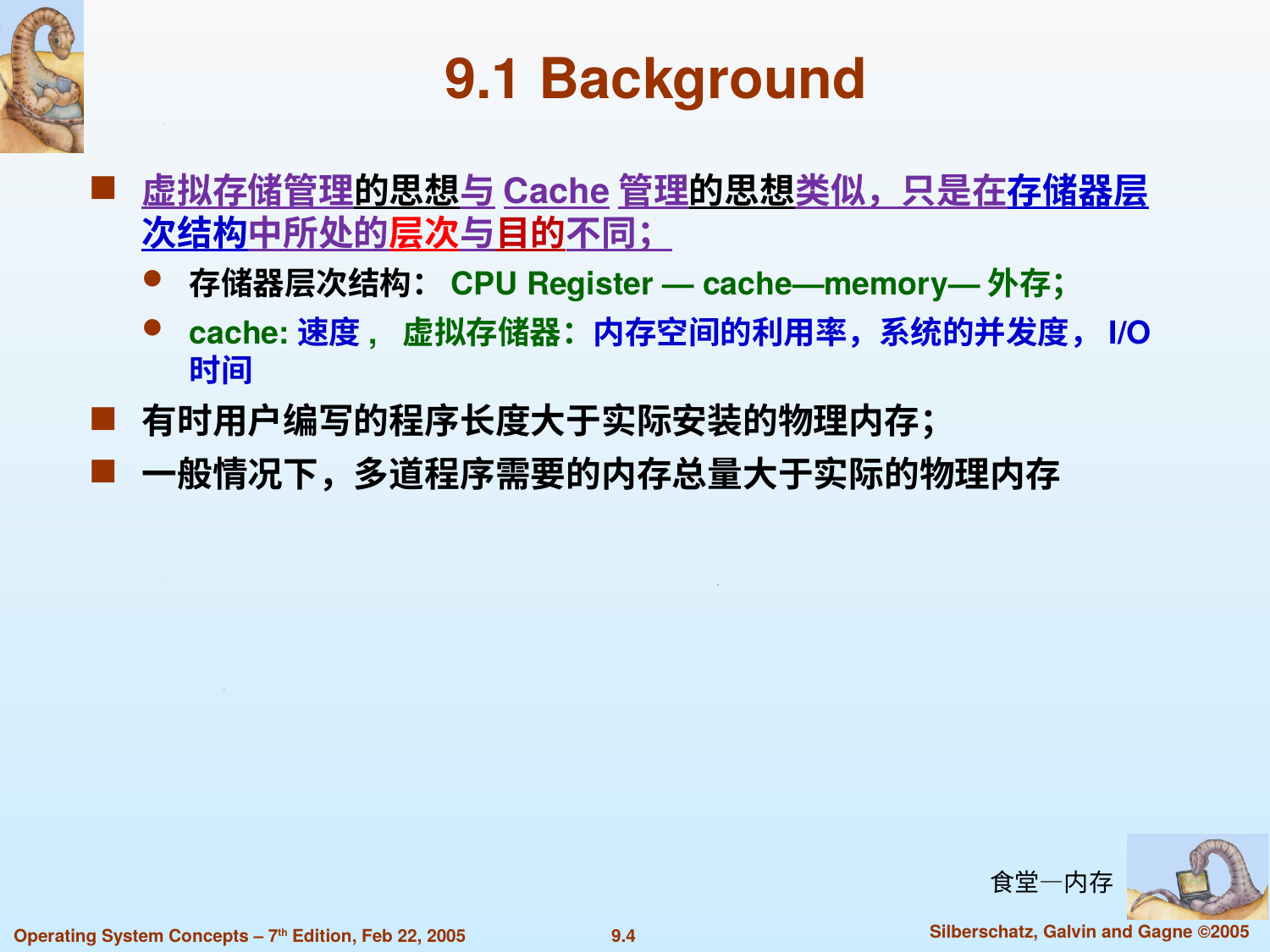

9.1 Background
虚拟存储管理的思想与Cache管理的思想类似，只是在存储器层次结构中所处的层次与目的不同；
存储器层次结构：CPU Register — cache—memory—外存；
cache:速度,  虚拟存储器：内存空间的利用率，系统的并发度，I/O时间
有时用户编写的程序长度大于实际安装的物理内存；
一般情况下，多道程序需要的内存总量大于实际的物理内存
食堂—内存